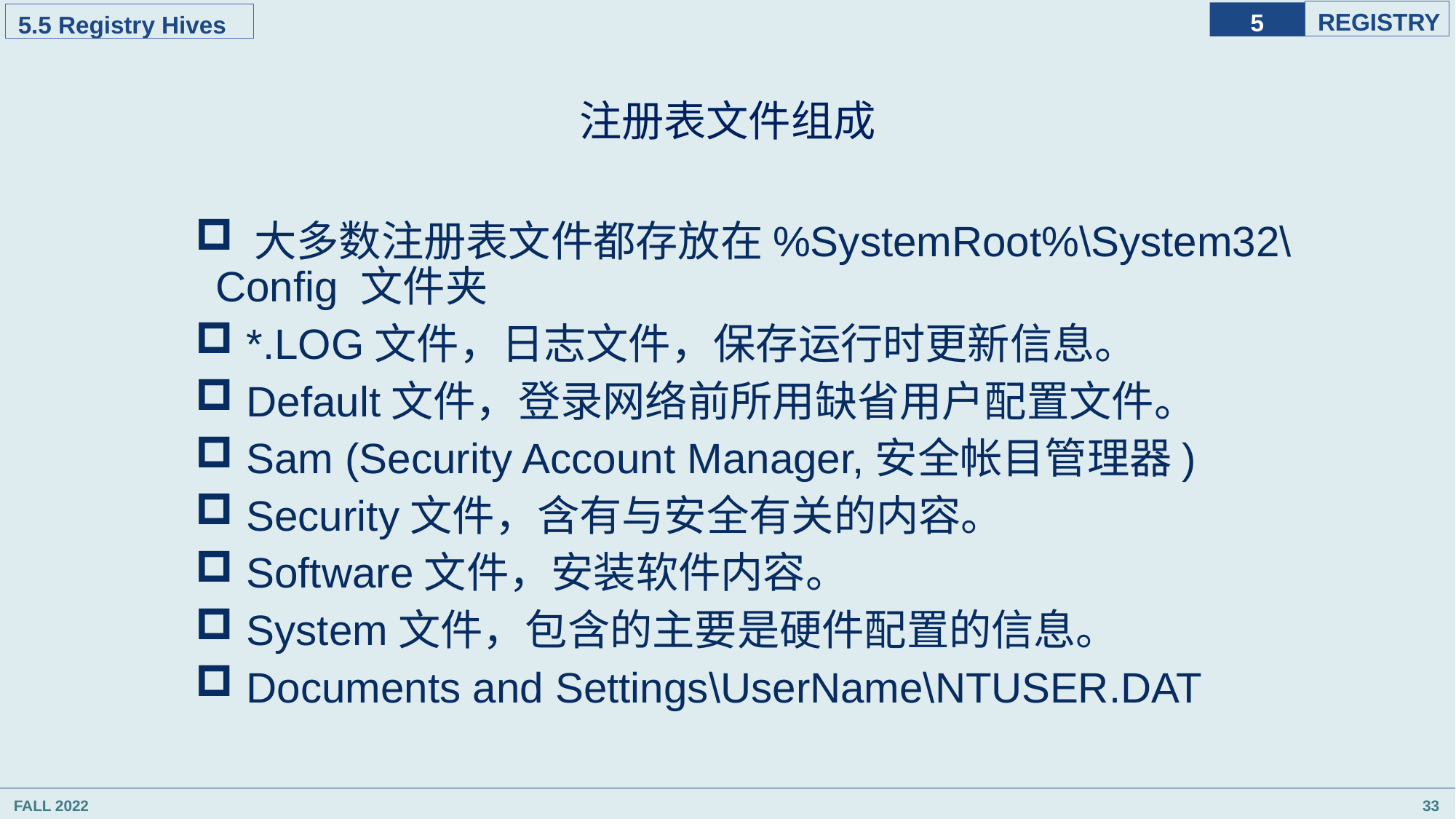

注册表文件组成
 大多数注册表文件都存放在%SystemRoot%\System32\Config 文件夹
 *.LOG文件，日志文件，保存运行时更新信息。
 Default文件，登录网络前所用缺省用户配置文件。
 Sam (Security Account Manager,安全帐目管理器)
 Security文件，含有与安全有关的内容。
 Software文件，安装软件内容。
 System文件，包含的主要是硬件配置的信息。
 Documents and Settings\UserName\NTUSER.DAT